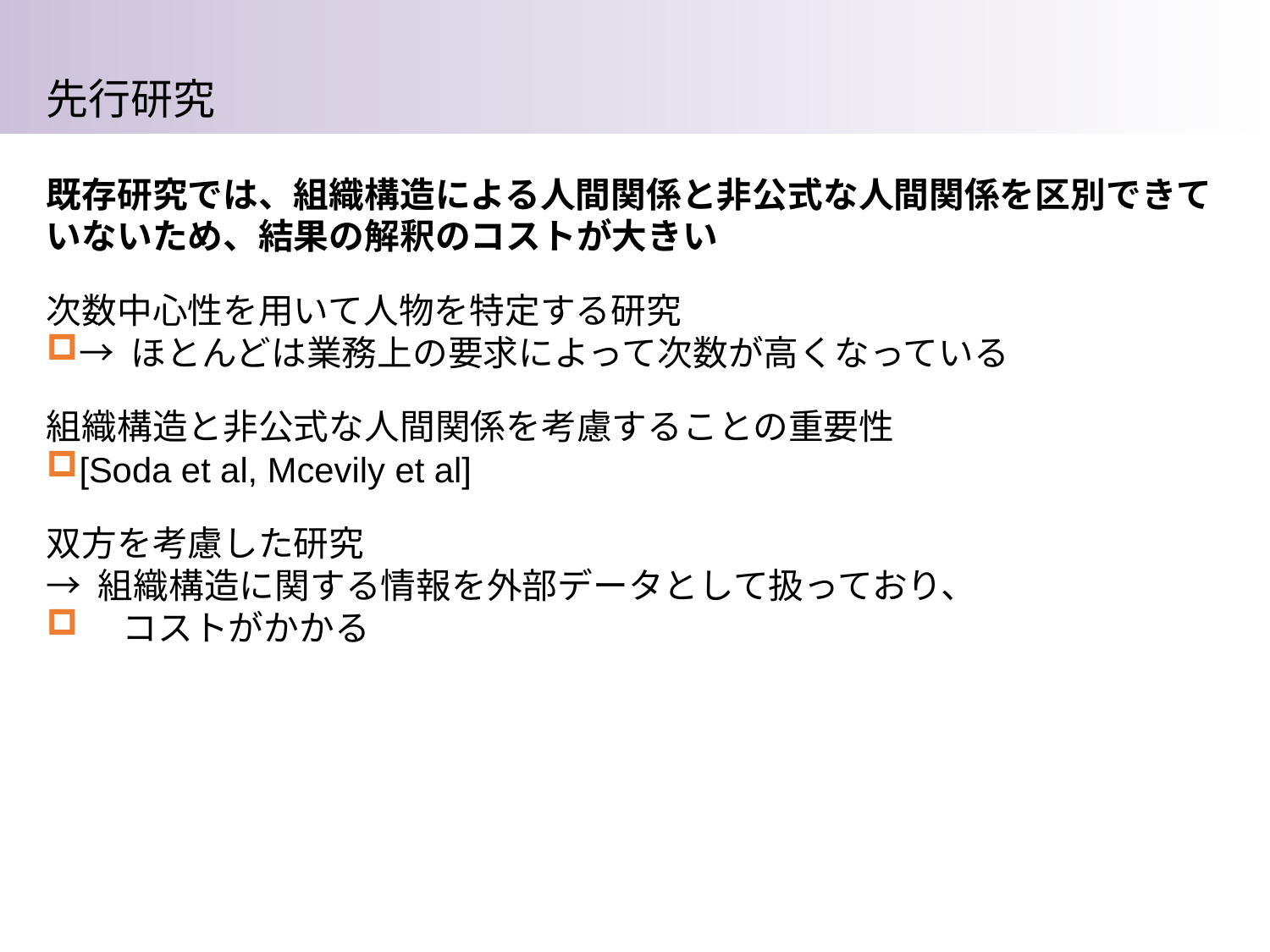

先行研究
既存研究では、組織構造による人間関係と非公式な人間関係を区別できていないため、結果の解釈のコストが大きい

次数中心性を用いて人物を特定する研究
→ ほとんどは業務上の要求によって次数が高くなっている

組織構造と非公式な人間関係を考慮することの重要性
[Soda et al, Mcevily et al]

双方を考慮した研究
→ 組織構造に関する情報を外部データとして扱っており、
　 コストがかかる